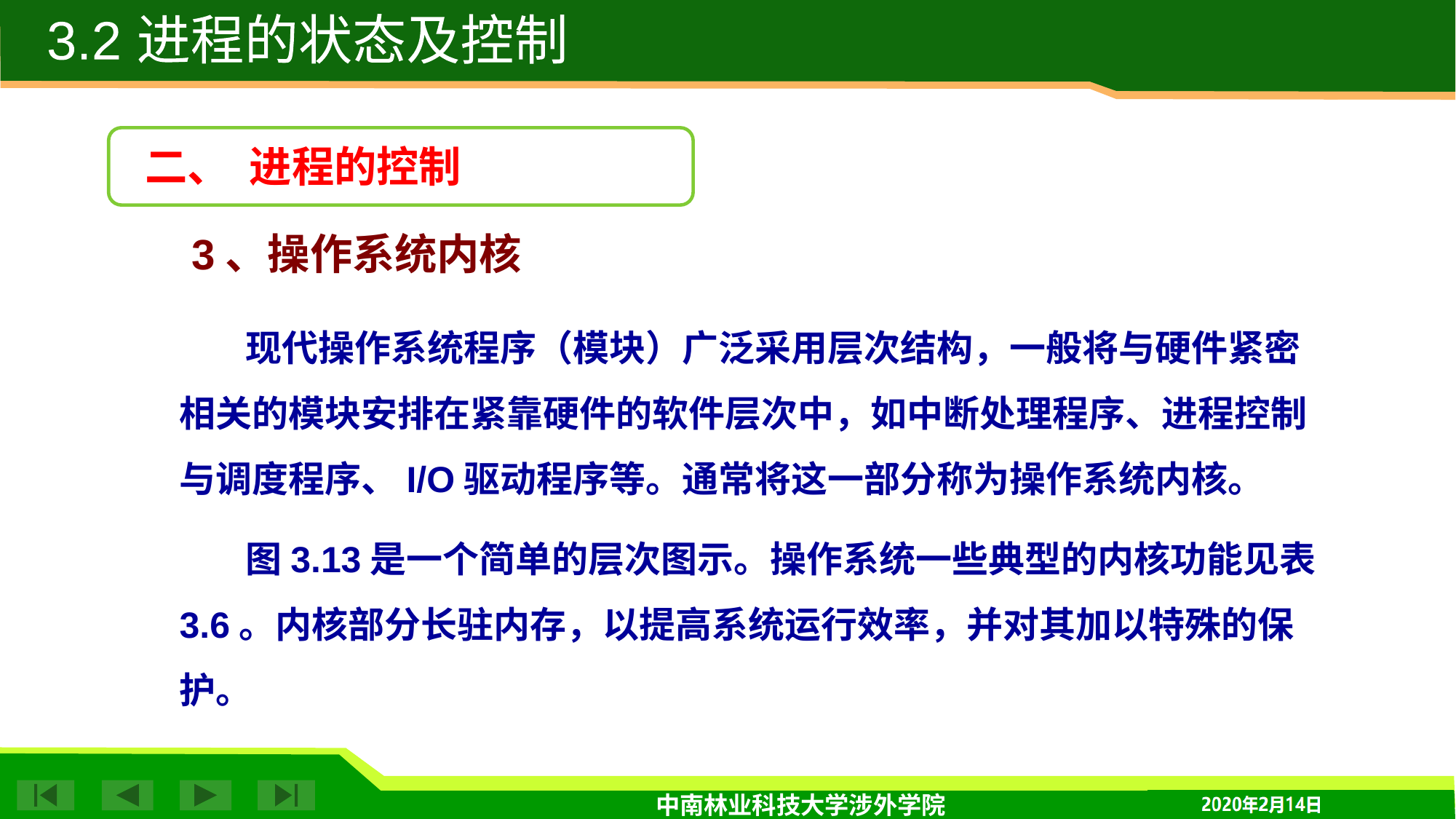

3.2 进程的状态及控制

二、  进程的控制
 3、操作系统内核
       现代操作系统程序（模块）广泛采用层次结构，一般将与硬件紧密相关的模块安排在紧靠硬件的软件层次中，如中断处理程序、进程控制与调度程序、I/O驱动程序等。通常将这一部分称为操作系统内核。
       图3.13是一个简单的层次图示。操作系统一些典型的内核功能见表3.6。内核部分长驻内存，以提高系统运行效率，并对其加以特殊的保护。